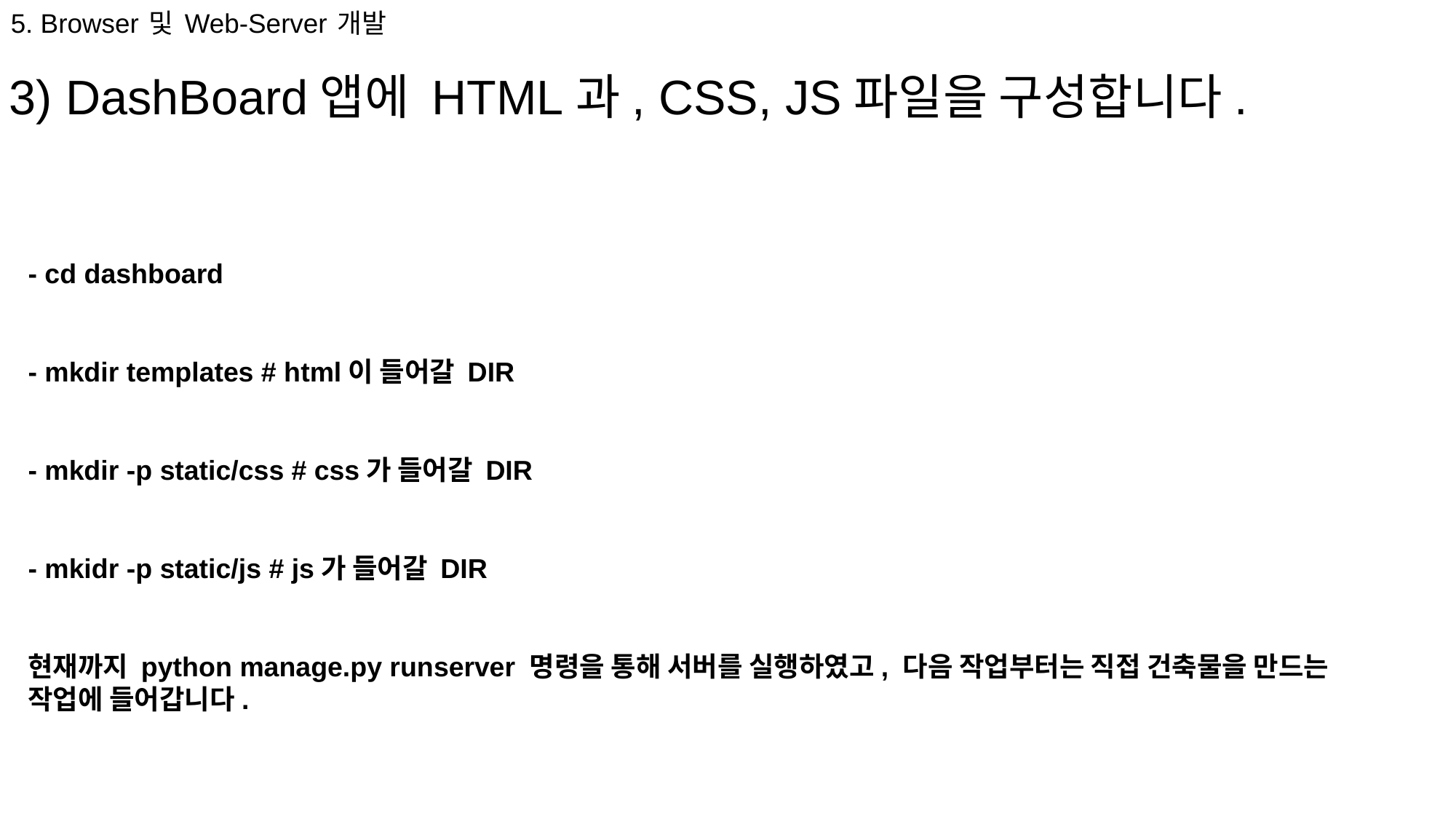

5. Browser 및 Web-Server 개발
3) DashBoard앱에 HTML과, CSS, JS파일을 구성합니다.
- cd dashboard

- mkdir templates # html이 들어갈 DIR

- mkdir -p static/css # css가 들어갈 DIR

- mkidr -p static/js # js가 들어갈 DIR

현재까지 python manage.py runserver 명령을 통해 서버를 실행하였고, 다음 작업부터는 직접 건축물을 만드는 작업에 들어갑니다.